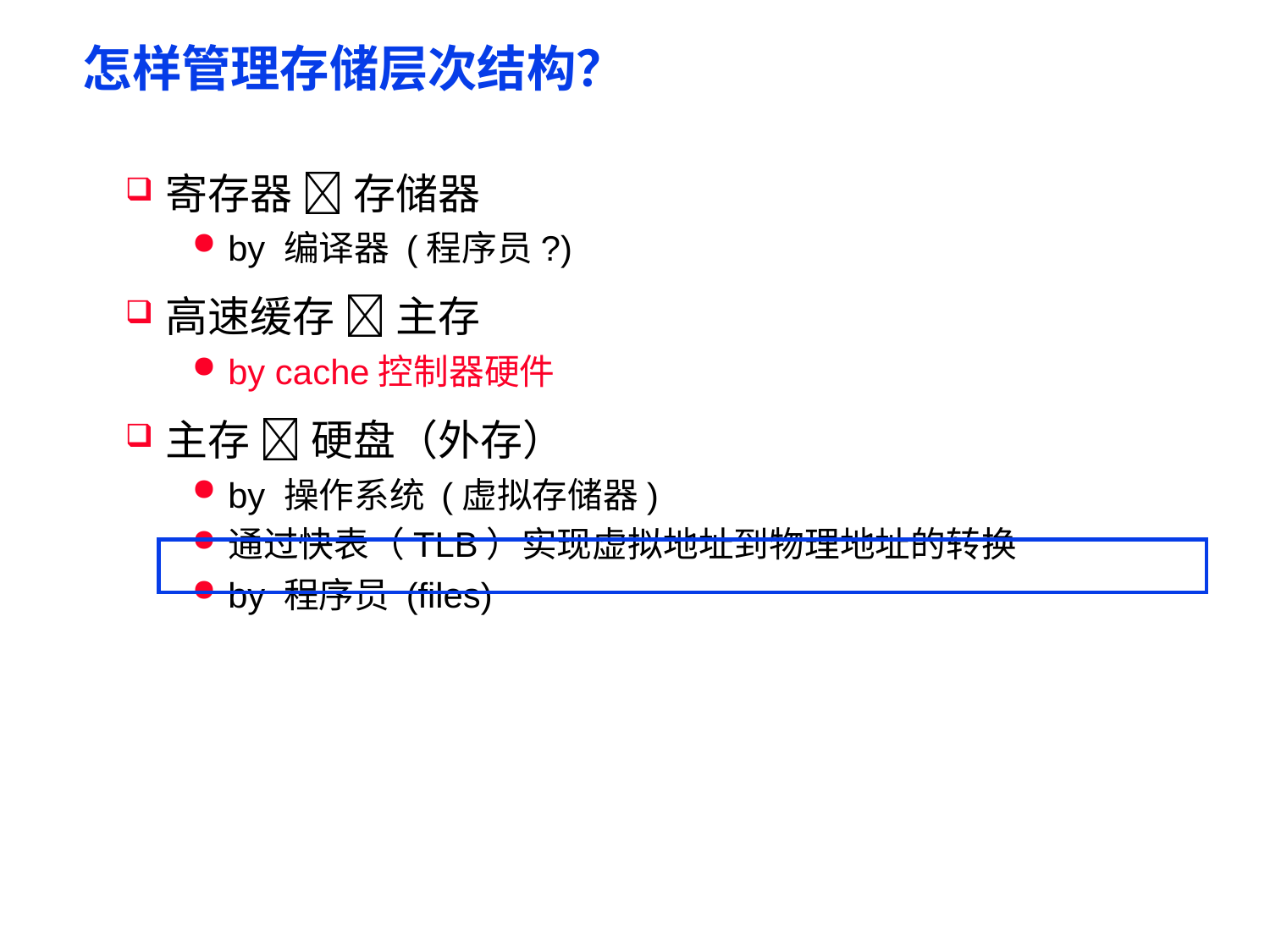

# 怎样管理存储层次结构？
寄存器 ↔ 存储器
by 编译器 (程序员?)
高速缓存 ↔ 主存
by cache控制器硬件
主存 ↔ 硬盘（外存）
by 操作系统 (虚拟存储器)
通过快表（TLB）实现虚拟地址到物理地址的转换
by 程序员 (files)